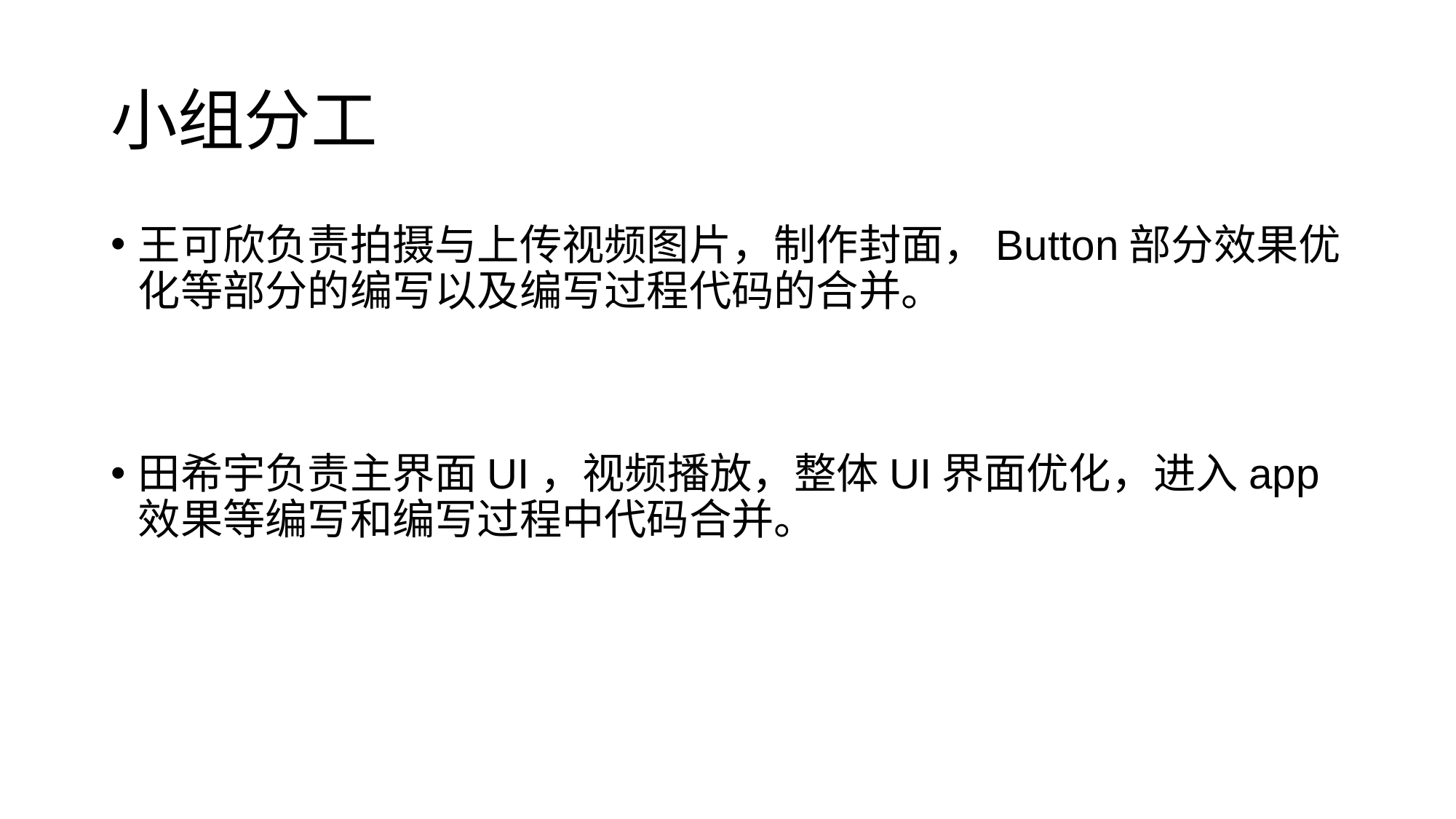

# 小组分工
王可欣负责拍摄与上传视频图片，制作封面，Button部分效果优化等部分的编写以及编写过程代码的合并。

田希宇负责主界面UI，视频播放，整体UI界面优化，进入app效果等编写和编写过程中代码合并。